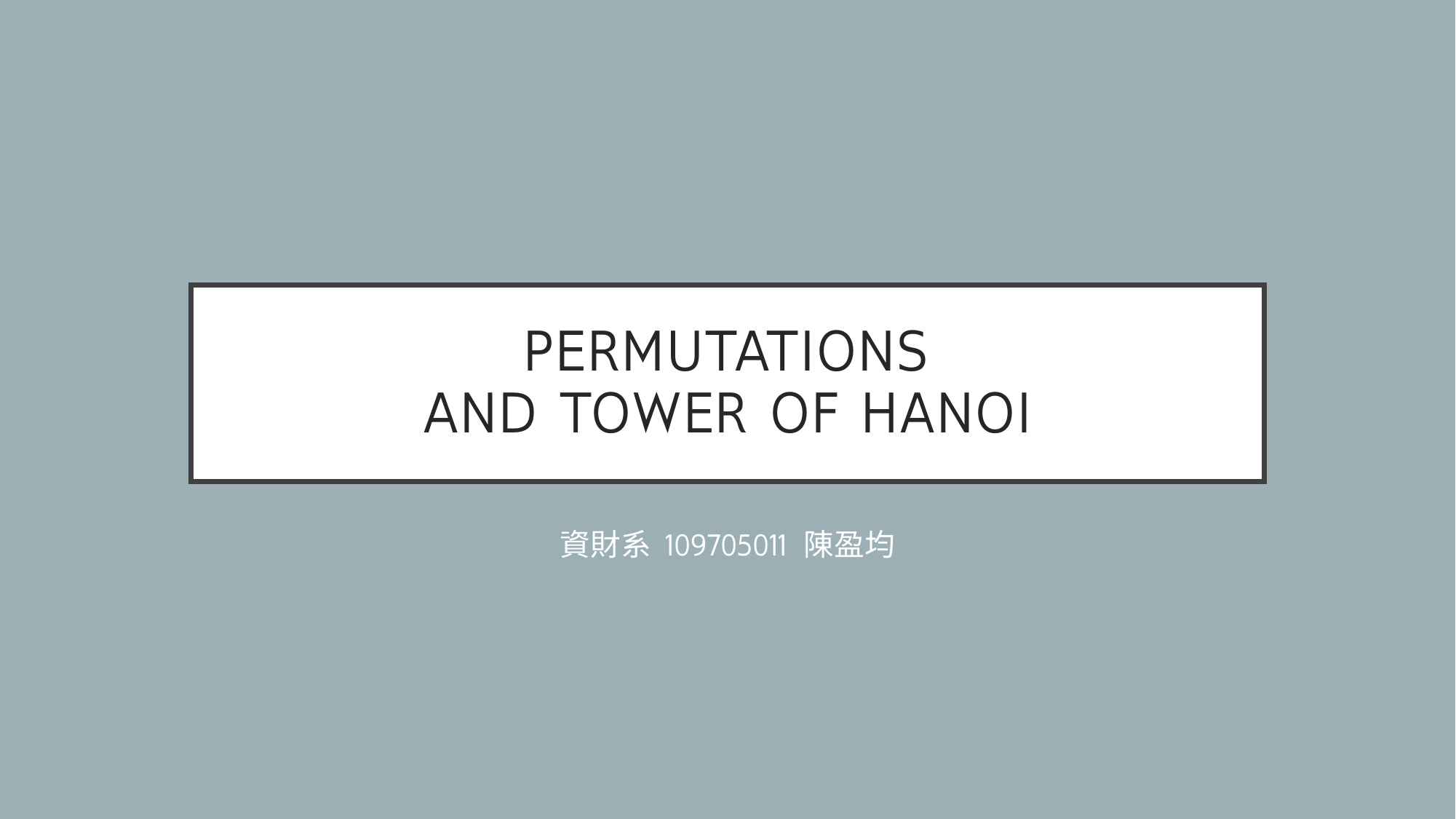

# Permutations and tower of hanoi
資財系 109705011 陳盈均